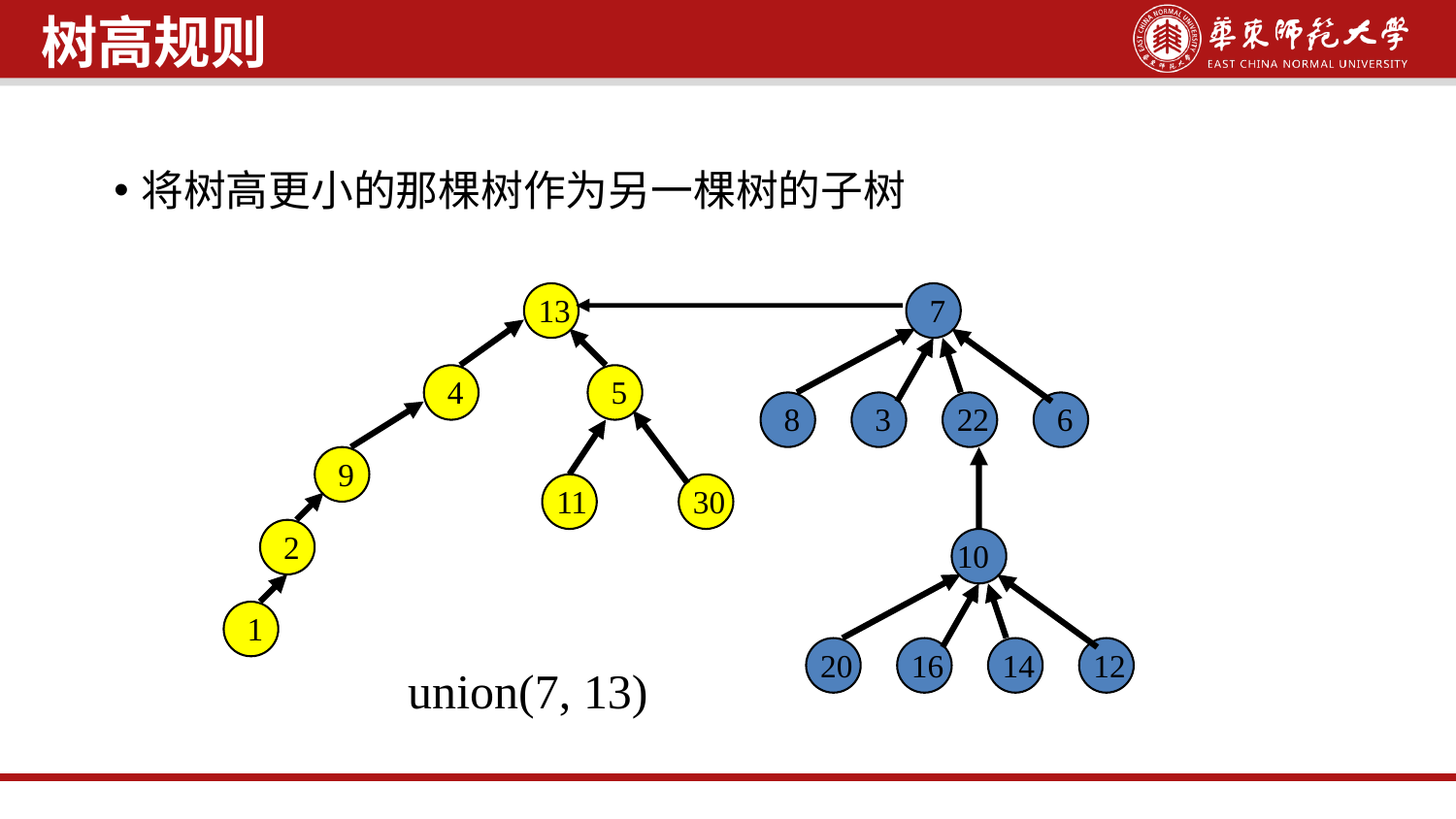

树高规则
将树高更小的那棵树作为另一棵树的子树

13

4

5

9

11

30

2

1

7

8

3

22

6

10

20

16

14

12

union(7, 13)